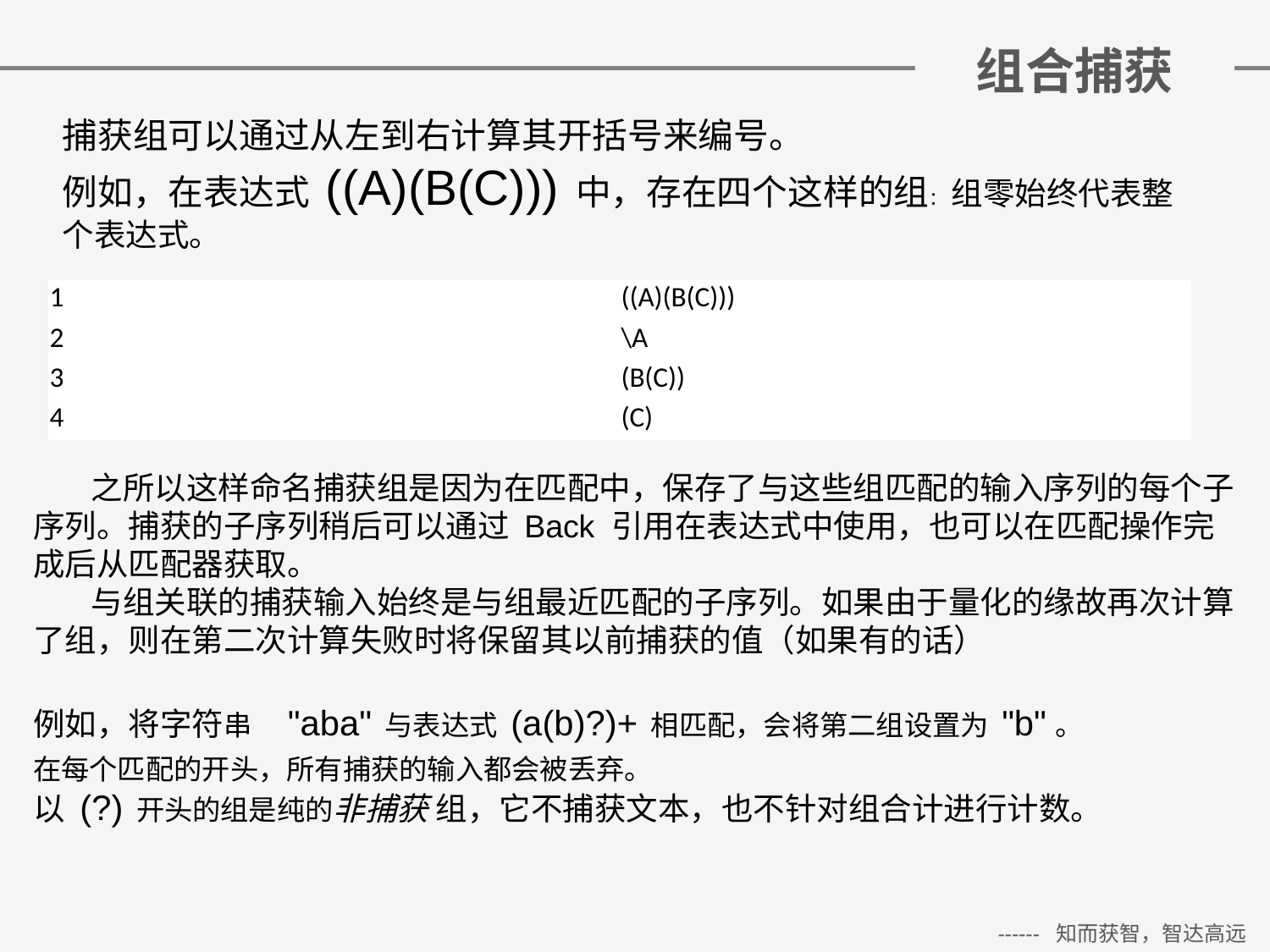

# 组合捕获
捕获组可以通过从左到右计算其开括号来编号。
例如，在表达式 ((A)(B(C))) 中，存在四个这样的组： 组零始终代表整
个表达式。
| 1 | ((A)(B(C))) |
| --- | --- |
| 2 | \A |
| 3 | (B(C)) |
| 4 | (C) |
       之所以这样命名捕获组是因为在匹配中，保存了与这些组匹配的输入序列的每个子
序列。捕获的子序列稍后可以通过 Back 引用在表达式中使用，也可以在匹配操作完
成后从匹配器获取。
       与组关联的捕获输入始终是与组最近匹配的子序列。如果由于量化的缘故再次计算
了组，则在第二次计算失败时将保留其以前捕获的值（如果有的话）
例如，将字符串 "aba" 与表达式 (a(b)?)+ 相匹配，会将第二组设置为 "b"。
在每个匹配的开头，所有捕获的输入都会被丢弃。
以 (?) 开头的组是纯的非捕获 组，它不捕获文本，也不针对组合计进行计数。